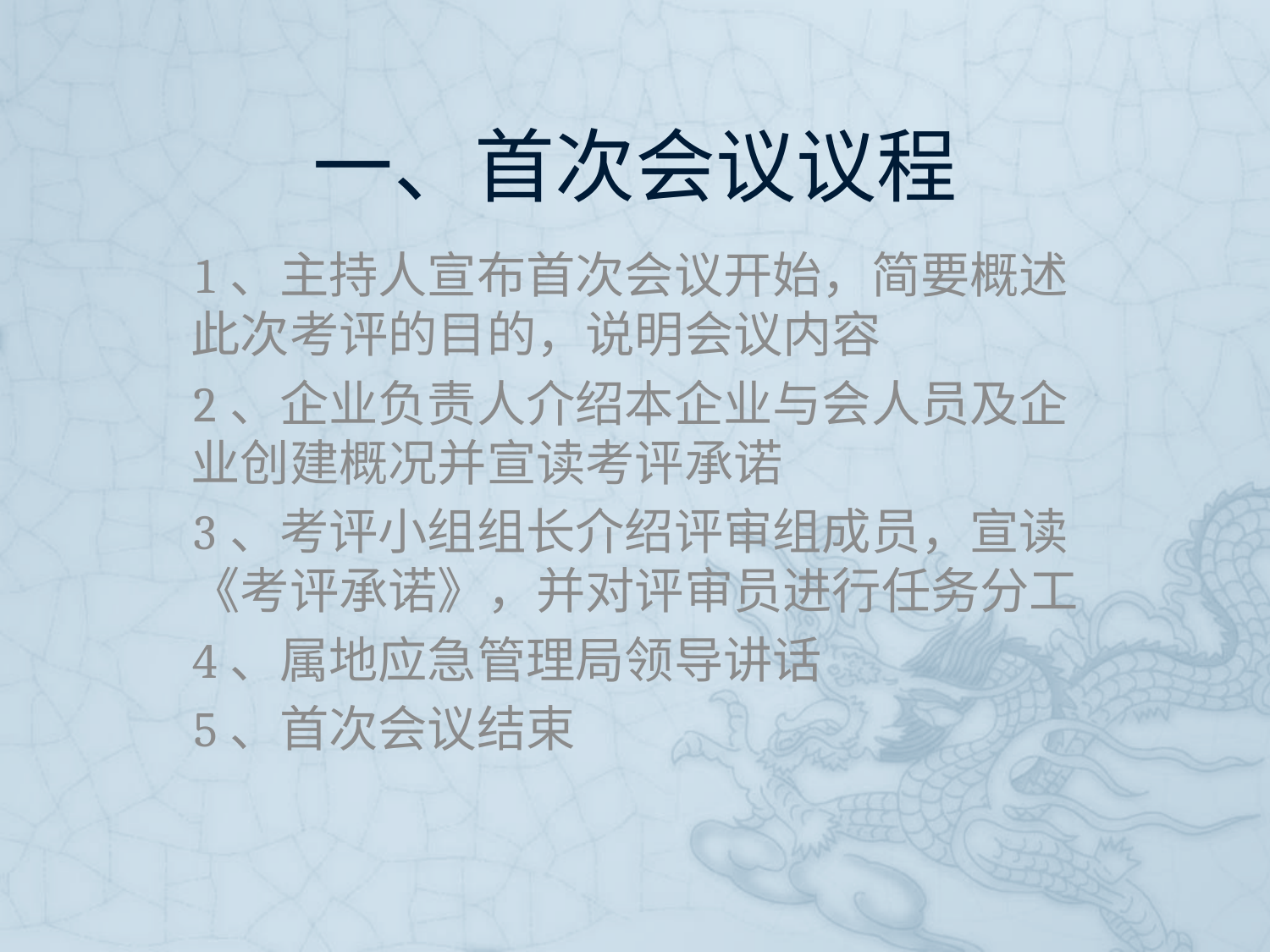

# 一、首次会议议程
1、主持人宣布首次会议开始，简要概述此次考评的目的，说明会议内容
2、企业负责人介绍本企业与会人员及企业创建概况并宣读考评承诺
3、考评小组组长介绍评审组成员，宣读《考评承诺》，并对评审员进行任务分工
4、属地应急管理局领导讲话
5、首次会议结束